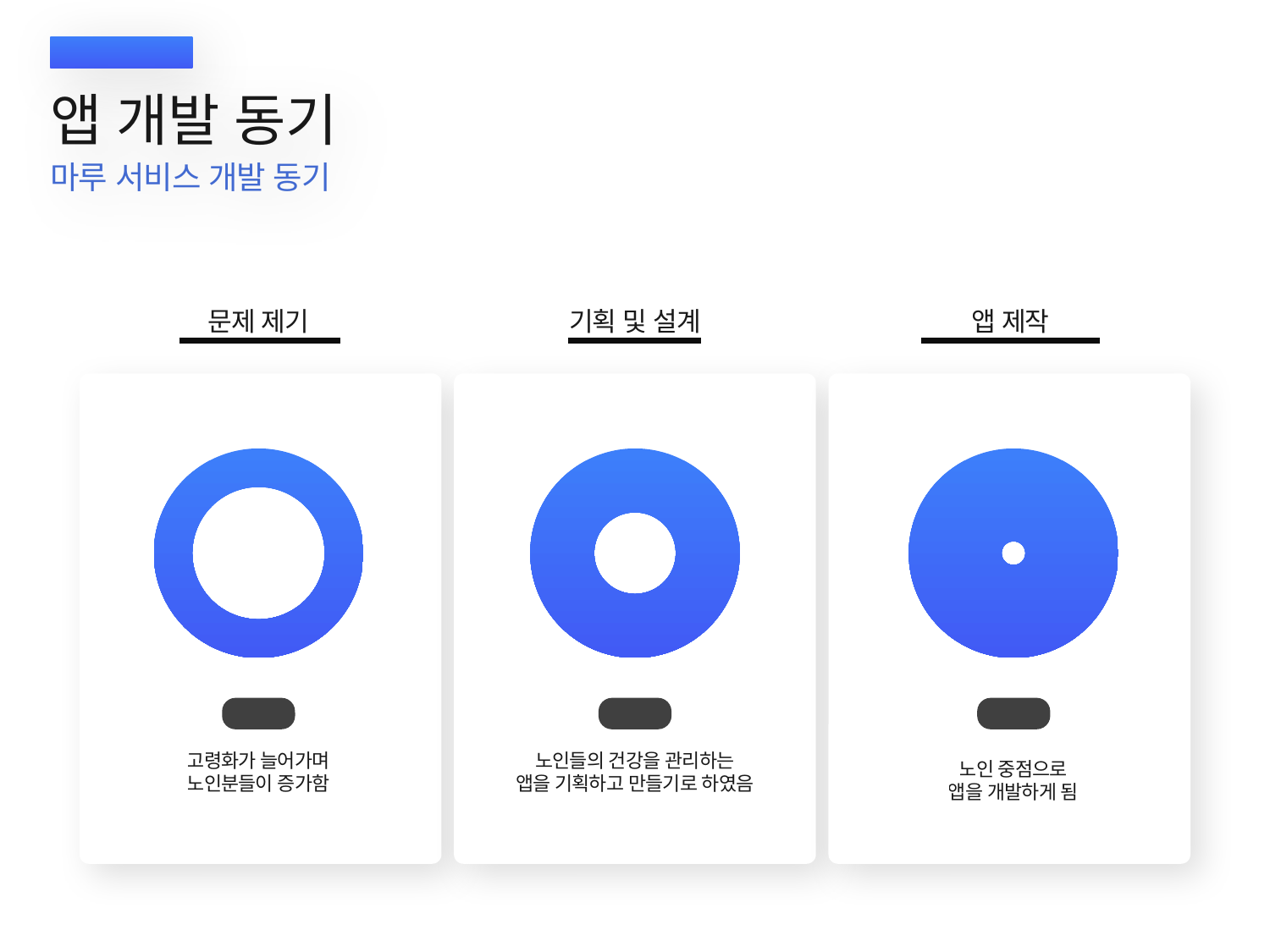

마루
앱 개발 동기
마루 서비스 개발 동기

문제 제기
기획 및 설계
앱 제작

01
02
03
고령화가 늘어가며
노인분들이 증가함
노인들의 건강을 관리하는
앱을 기획하고 만들기로 하였음
노인 중점으로
앱을 개발하게 됨